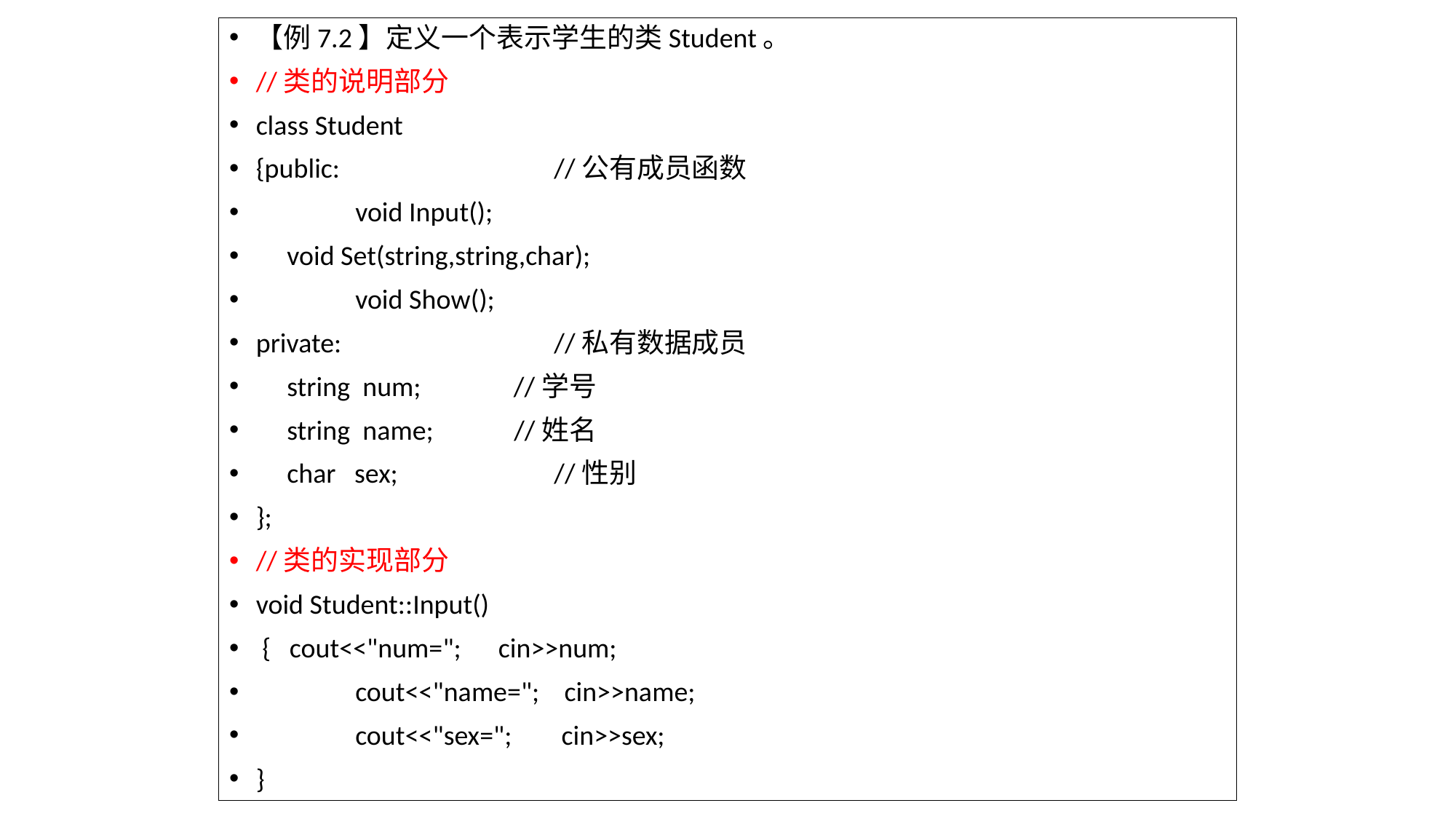

【例7.2】定义一个表示学生的类Student。
//类的说明部分
class Student
{public:                          	//公有成员函数
	void Input();
     void Set(string,string,char);
	void Show();
private:                         	//私有数据成员
     string  num;               //学号
     string  name;             //姓名
     char   sex;                 	//性别
};
//类的实现部分
void Student::Input()
 {   cout<<"num=";      cin>>num;
	cout<<"name=";    cin>>name;
	cout<<"sex=";        cin>>sex;
}